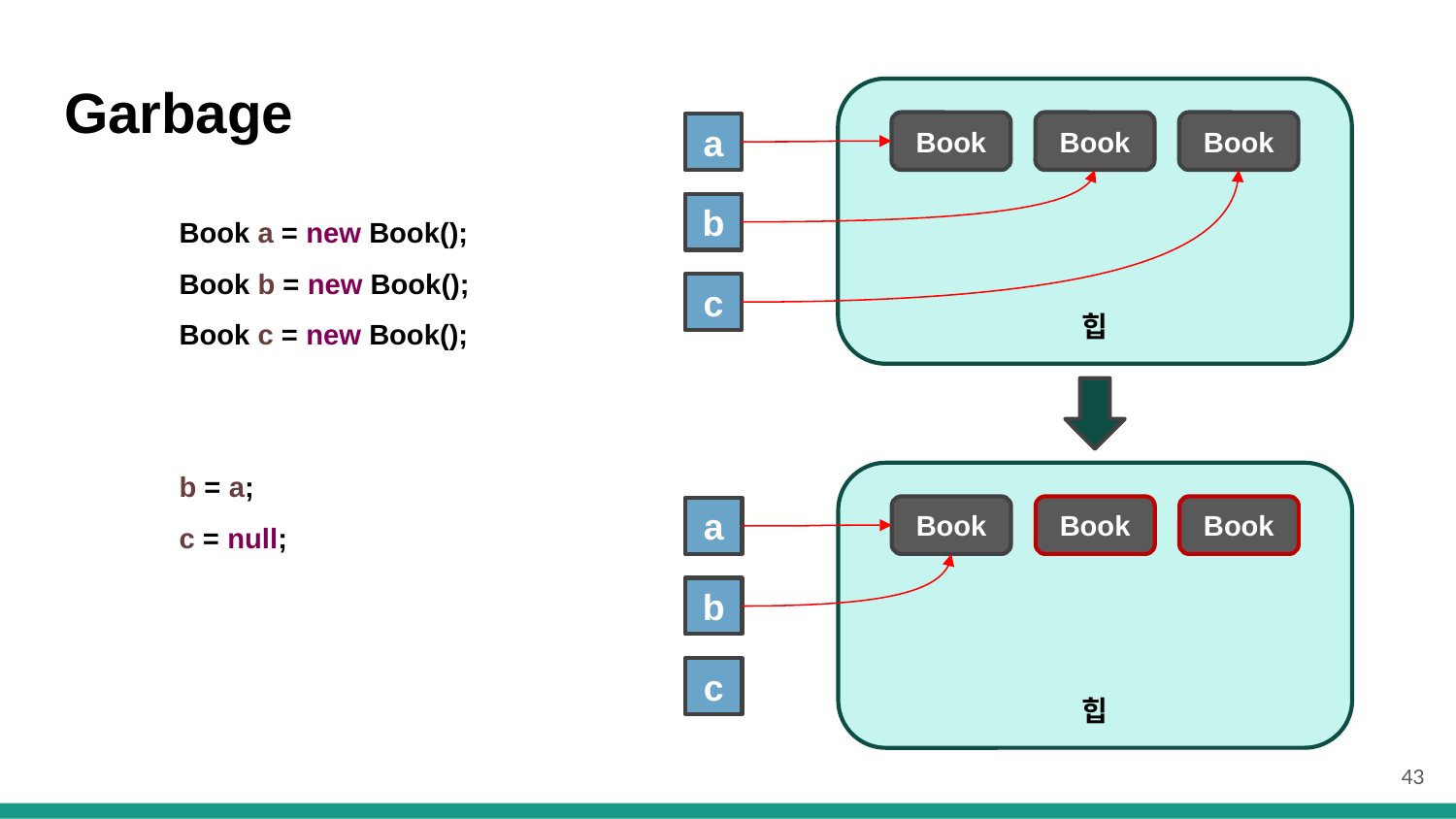

# Garbage
힙
Book
Book
Book
a
Book a = new Book();
Book b = new Book();
Book c = new Book();

b = a;
c = null;
b
c

힙
Book
Book
Book
a
b
c
43